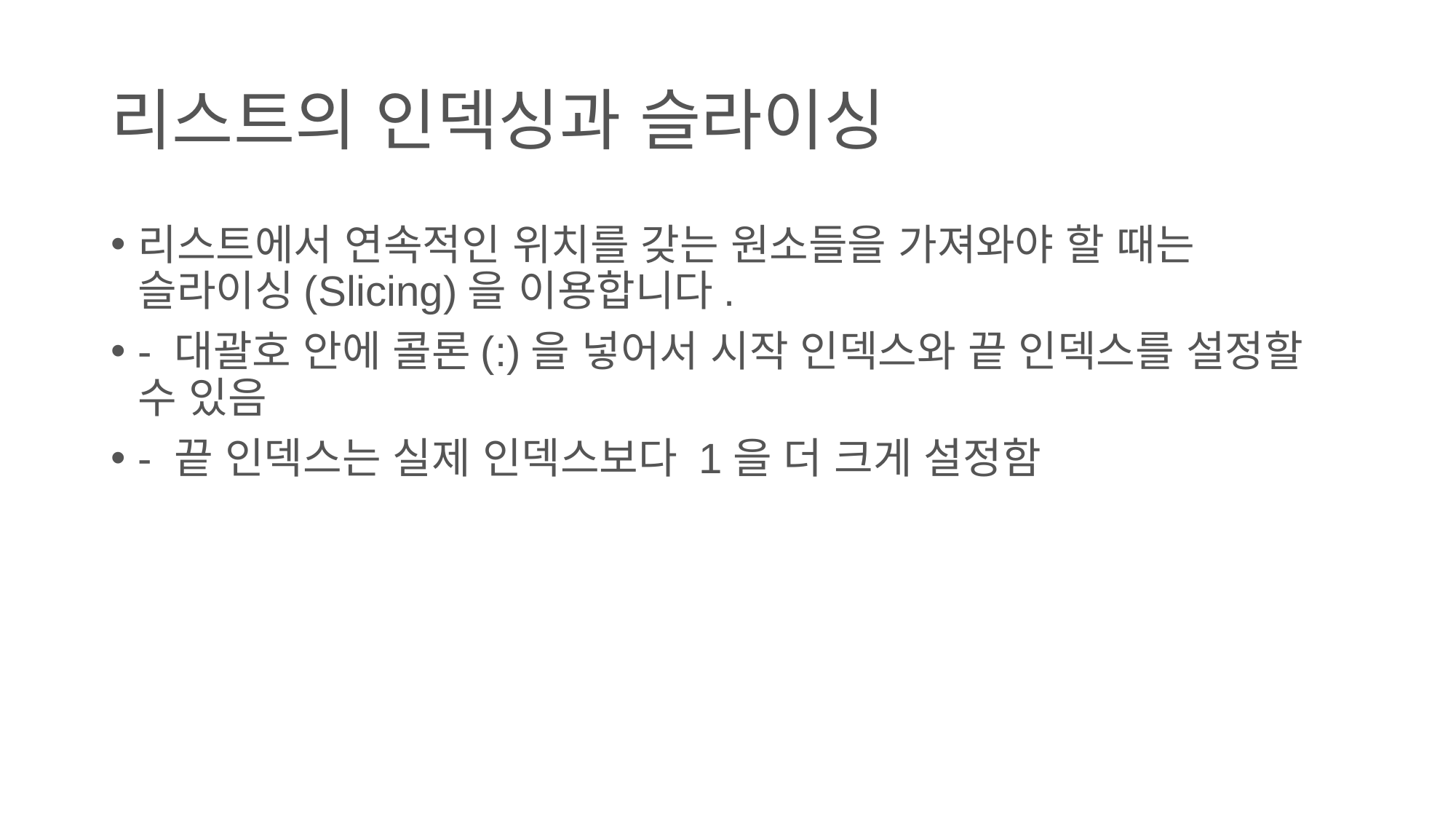

# 리스트의 인덱싱과 슬라이싱
리스트에서 연속적인 위치를 갖는 원소들을 가져와야 할 때는 슬라이싱(Slicing)을 이용합니다.
- 대괄호 안에 콜론(:)을 넣어서 시작 인덱스와 끝 인덱스를 설정할 수 있음
- 끝 인덱스는 실제 인덱스보다 1을 더 크게 설정함